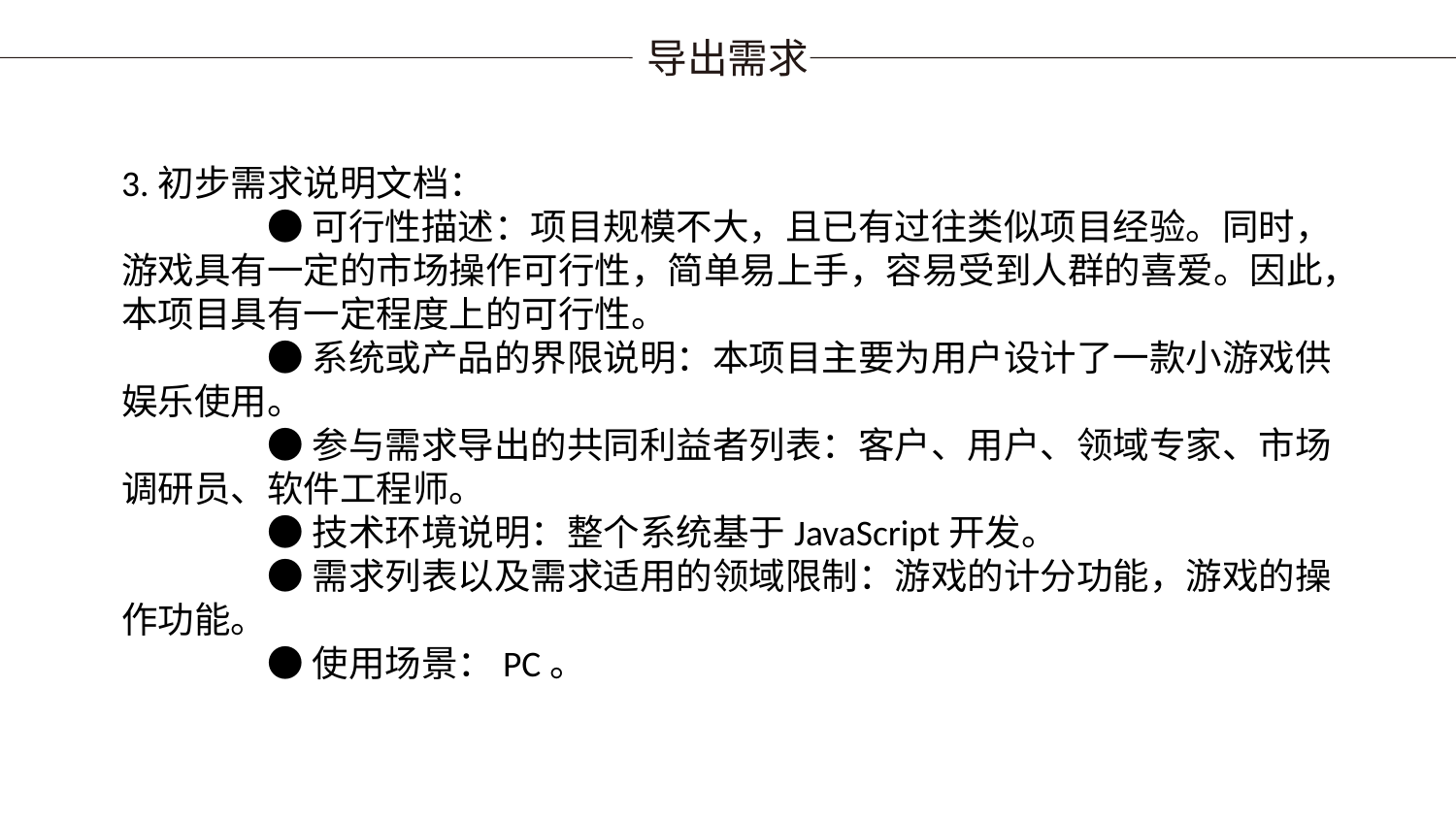

导出需求

3.初步需求说明文档：
	●可行性描述：项目规模不大，且已有过往类似项目经验。同时，游戏具有一定的市场操作可行性，简单易上手，容易受到人群的喜爱。因此，本项目具有一定程度上的可行性。
	●系统或产品的界限说明：本项目主要为用户设计了一款小游戏供娱乐使用。
	●参与需求导出的共同利益者列表：客户、用户、领域专家、市场调研员、软件工程师。
	●技术环境说明：整个系统基于JavaScript开发。
	●需求列表以及需求适用的领域限制：游戏的计分功能，游戏的操作功能。
	●使用场景：PC。